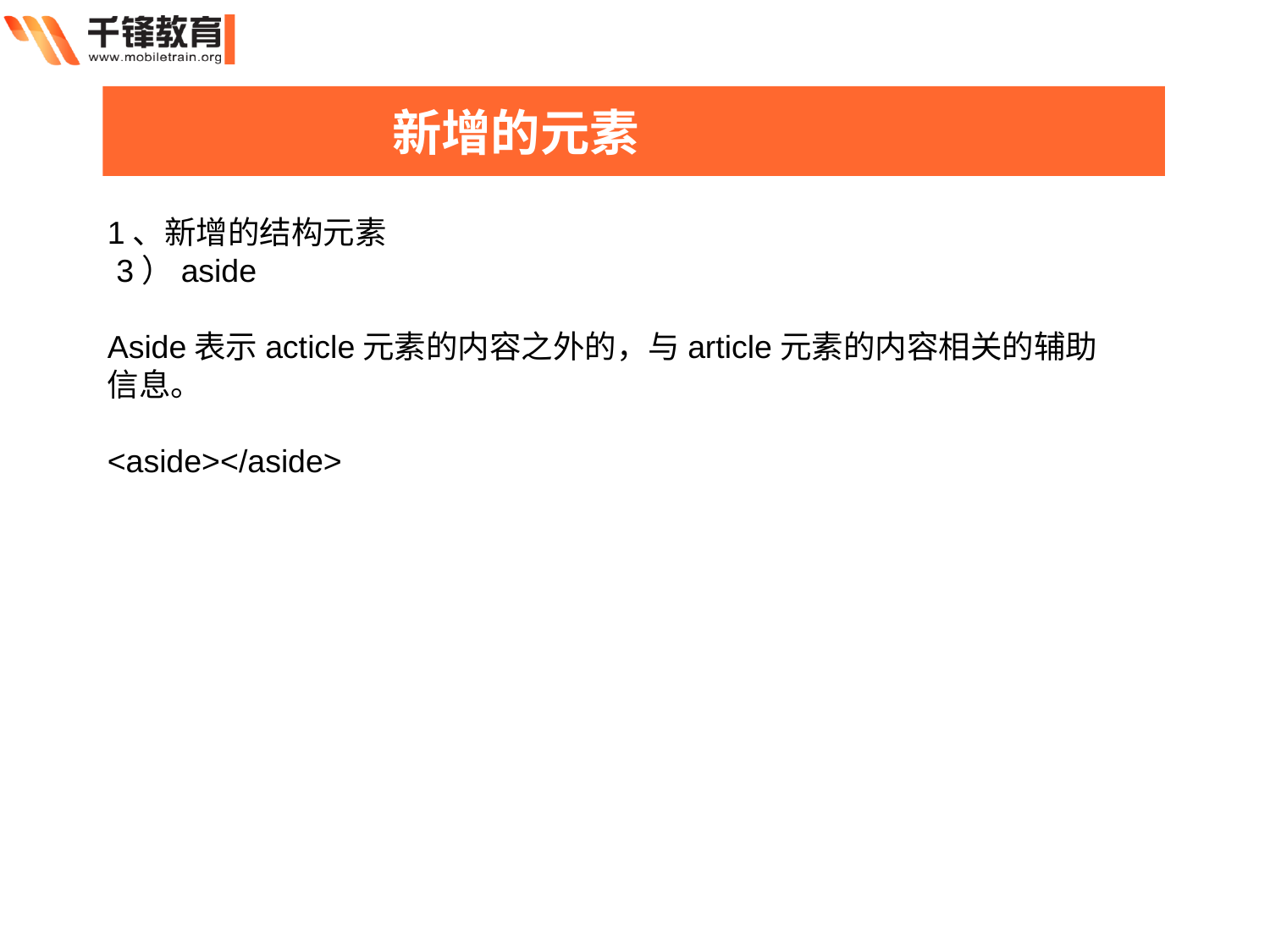

新增的元素
1、新增的结构元素
 3）aside

Aside表示acticle元素的内容之外的，与article元素的内容相关的辅助信息。

<aside></aside>